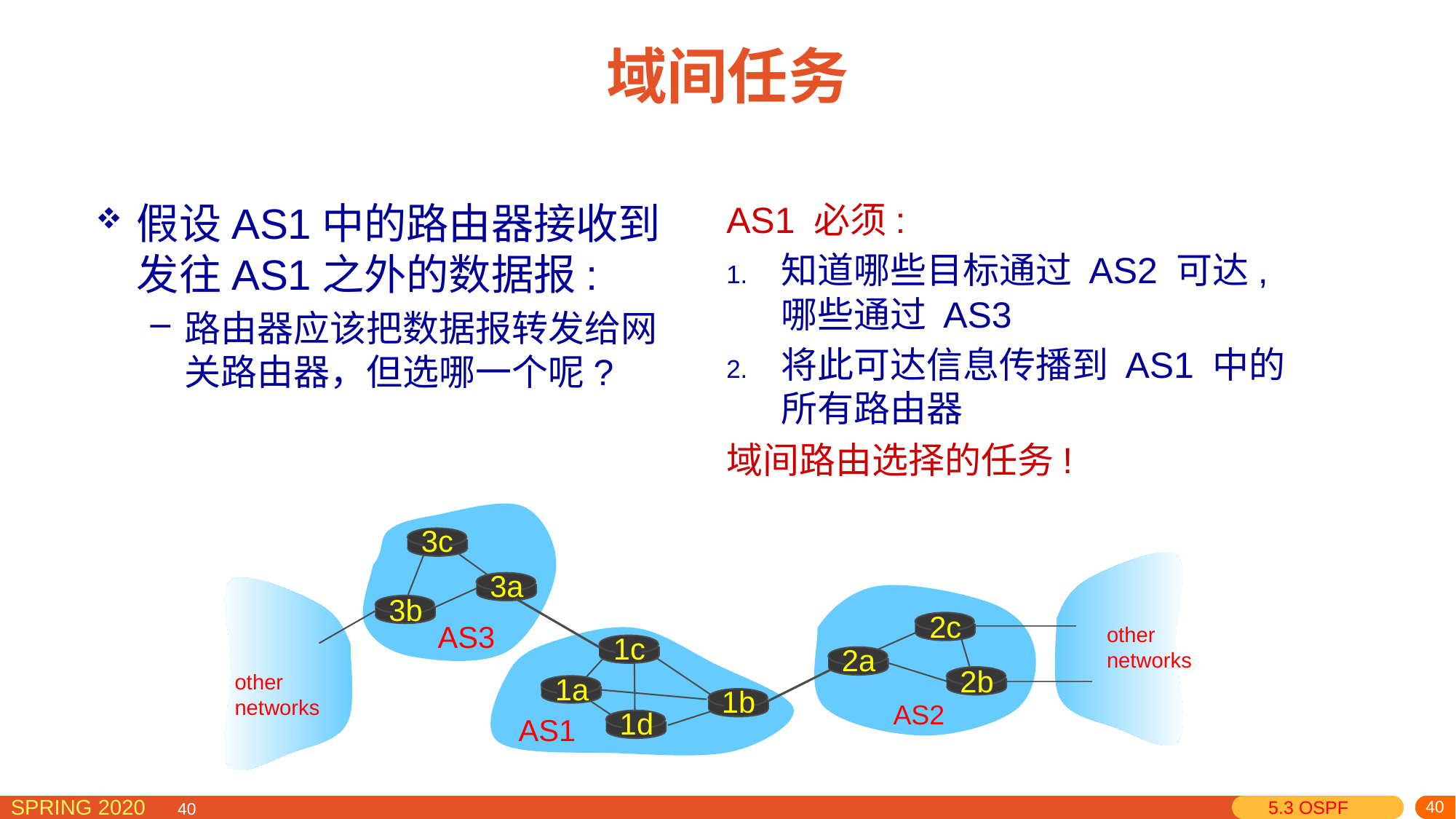

# 域间任务
假设AS1中的路由器接收到发往AS1之外的数据报:
路由器应该把数据报转发给网关路由器，但选哪一个呢?
AS1 必须:
知道哪些目标通过 AS2 可达, 哪些通过 AS3
将此可达信息传播到 AS1 中的所有路由器
域间路由选择的任务!

3c

3a

3b

2c

AS3
other
networks

1c

1a

1b

1d

AS1

2a

2b

other
networks

AS2
5.3 OSPF